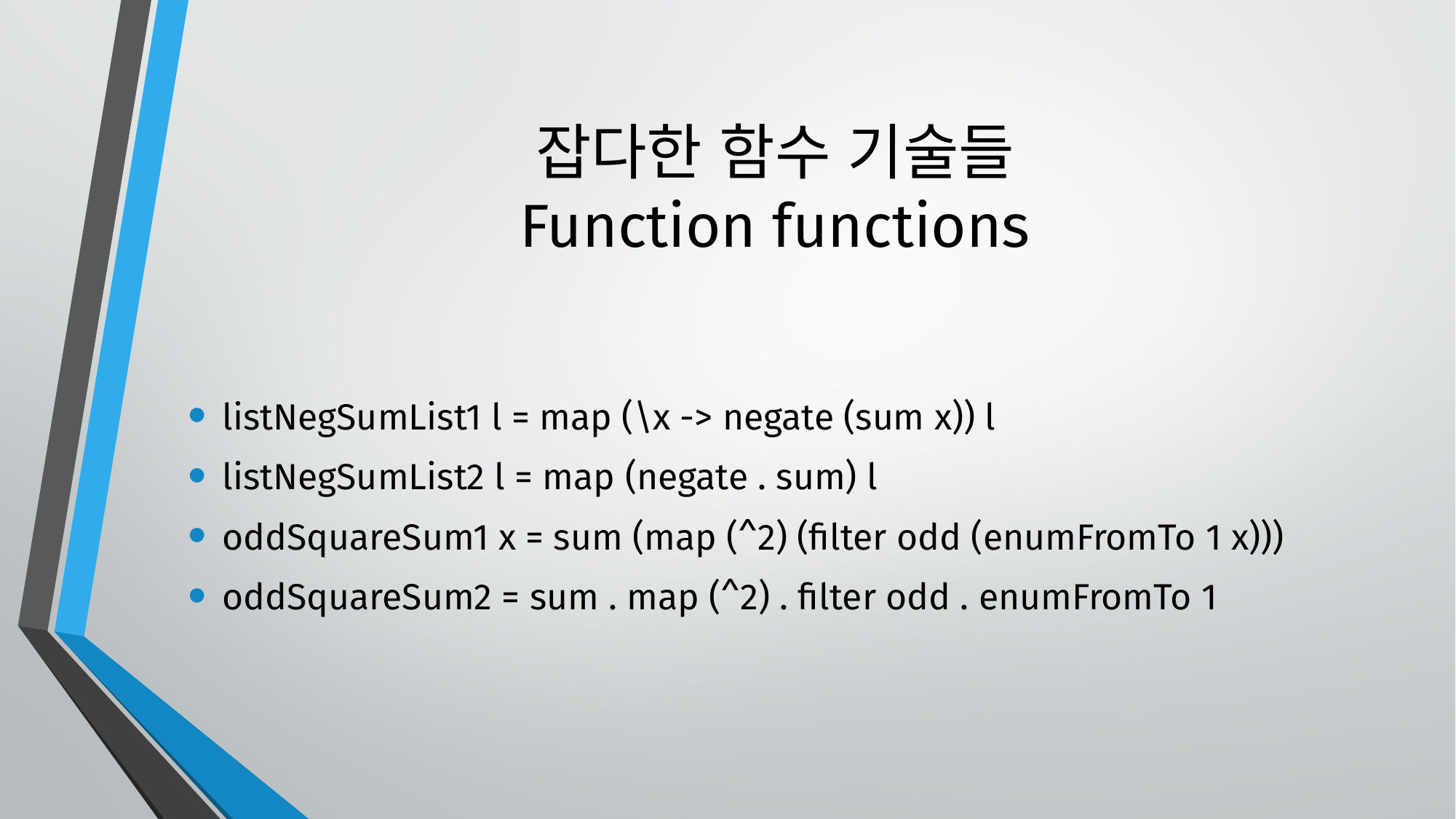

# 잡다한 함수 기술들 Function functions
listNegSumList1 l = map (\x -> negate (sum x)) l
listNegSumList2 l = map (negate . sum) l
oddSquareSum1 x = sum (map (^2) (filter odd (enumFromTo 1 x)))
oddSquareSum2 = sum . map (^2) . filter odd . enumFromTo 1